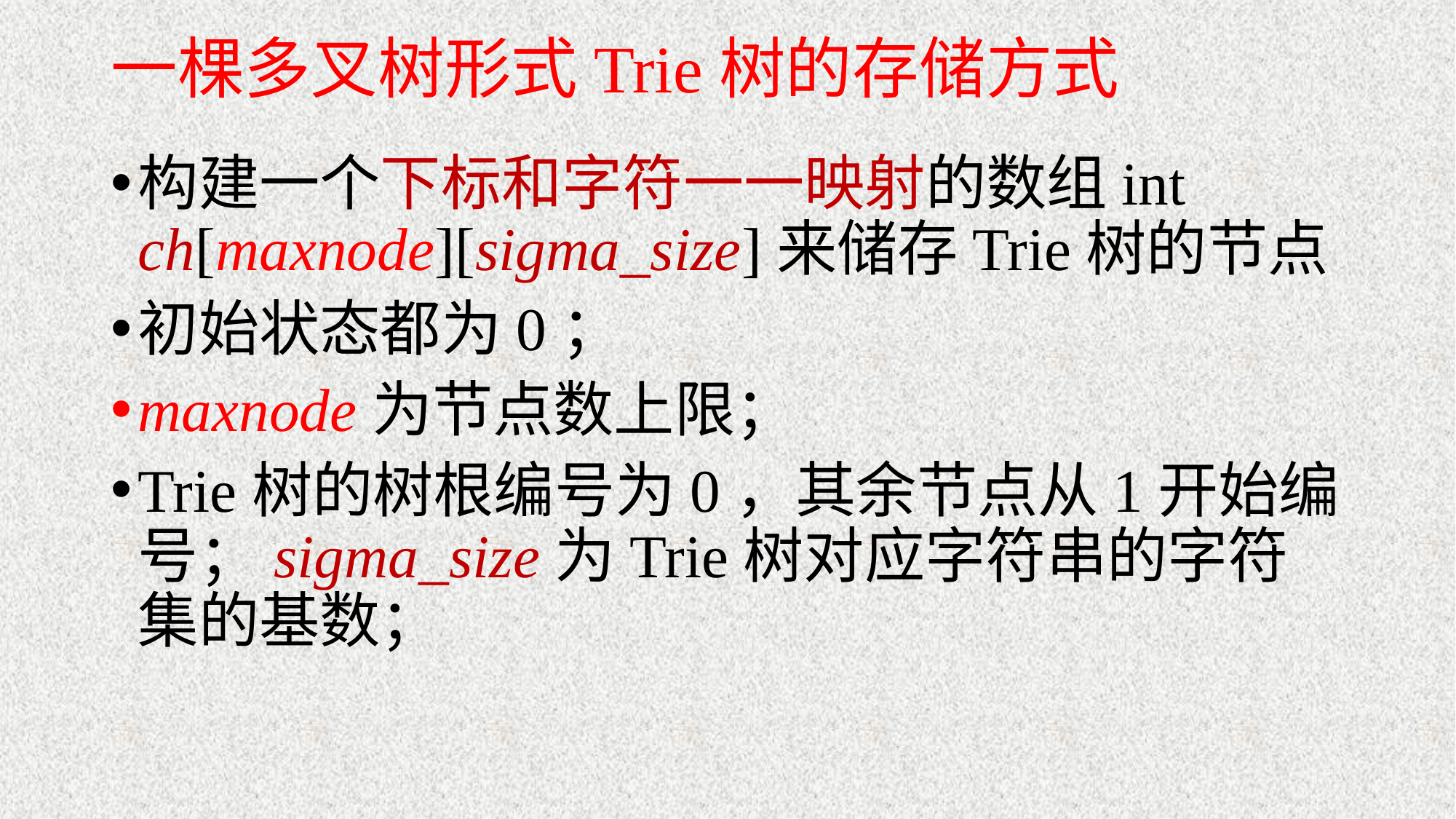

# 一棵多叉树形式Trie树的存储方式
构建一个下标和字符一一映射的数组int ch[maxnode][sigma_size]来储存Trie树的节点
初始状态都为0；
maxnode为节点数上限；
Trie树的树根编号为0，其余节点从1开始编号；sigma_size为Trie树对应字符串的字符集的基数；